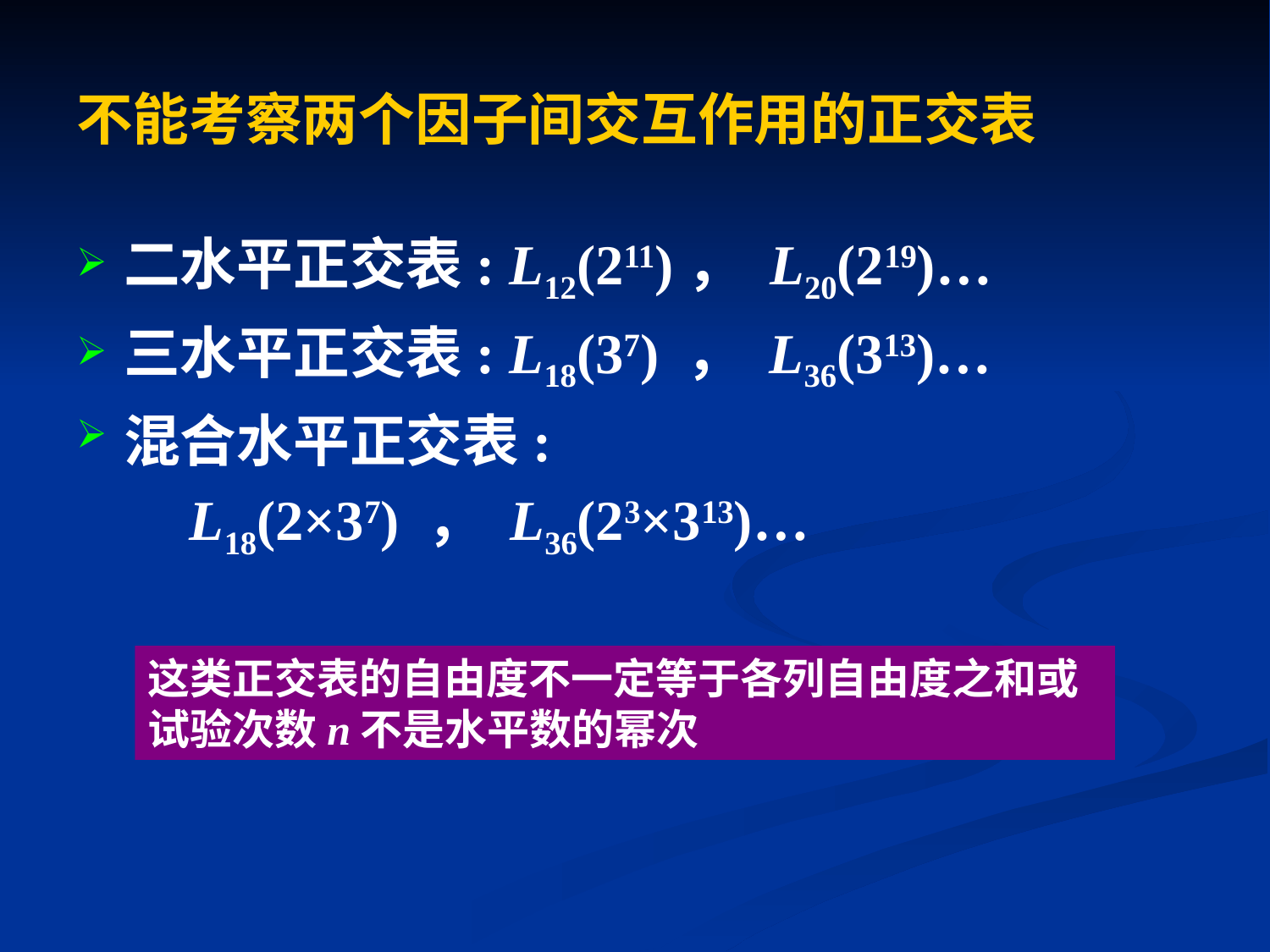

不能考察两个因子间交互作用的正交表
二水平正交表: L12(211)， L20(219)…
三水平正交表: L18(37) ， L36(313)…
混合水平正交表:
        L18(2×37) ， L36(23×313)…
这类正交表的自由度不一定等于各列自由度之和或试验次数n不是水平数的幂次